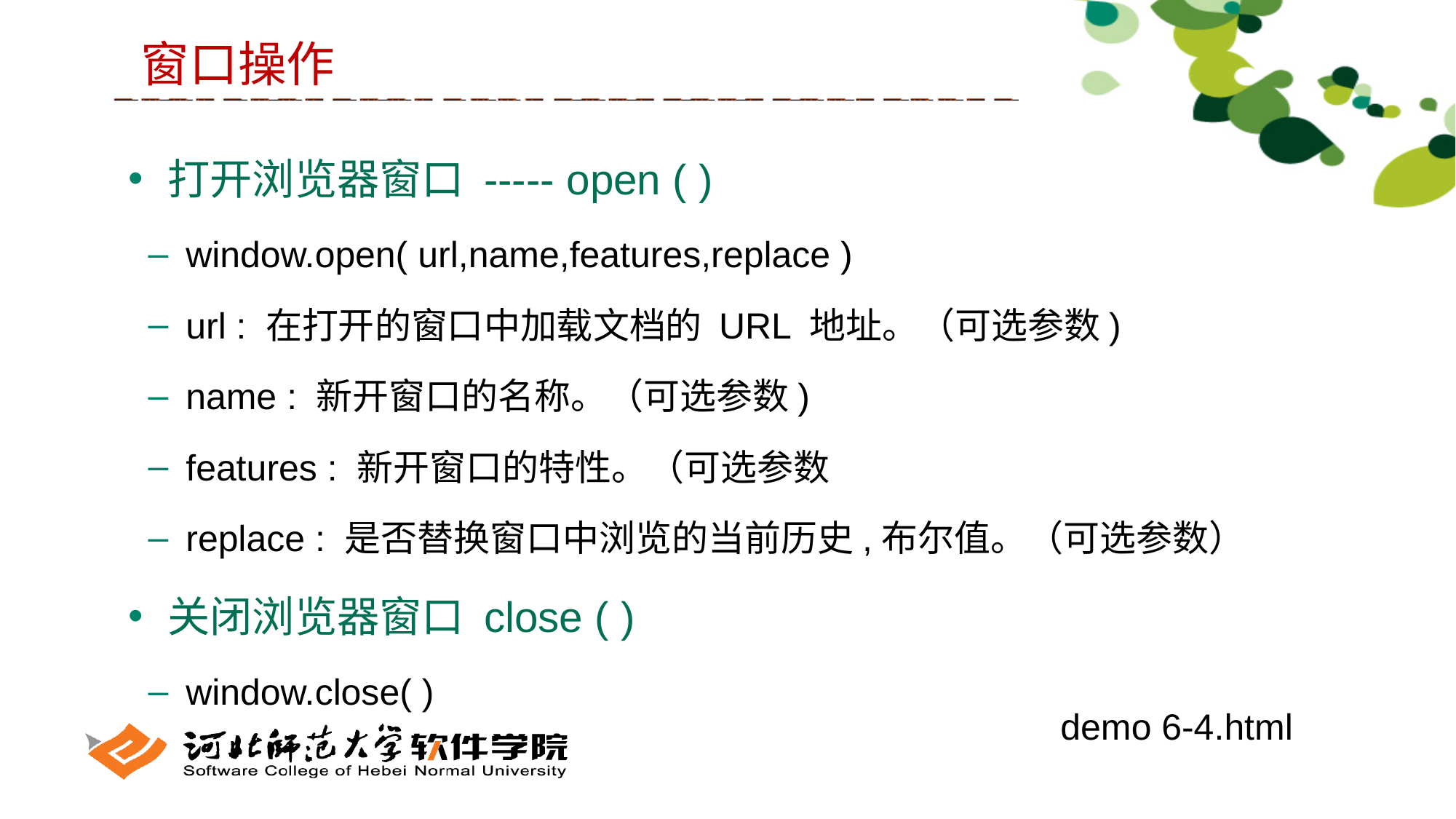

窗口操作
 打开浏览器窗口 ----- open ( )
 window.open( url,name,features,replace )
 url : 在打开的窗口中加载文档的 URL 地址。（可选参数)
 name : 新开窗口的名称。（可选参数)
 features : 新开窗口的特性。（可选参数
 replace : 是否替换窗口中浏览的当前历史,布尔值。（可选参数）
 关闭浏览器窗口 close ( )
 window.close( )

demo 6-4.html